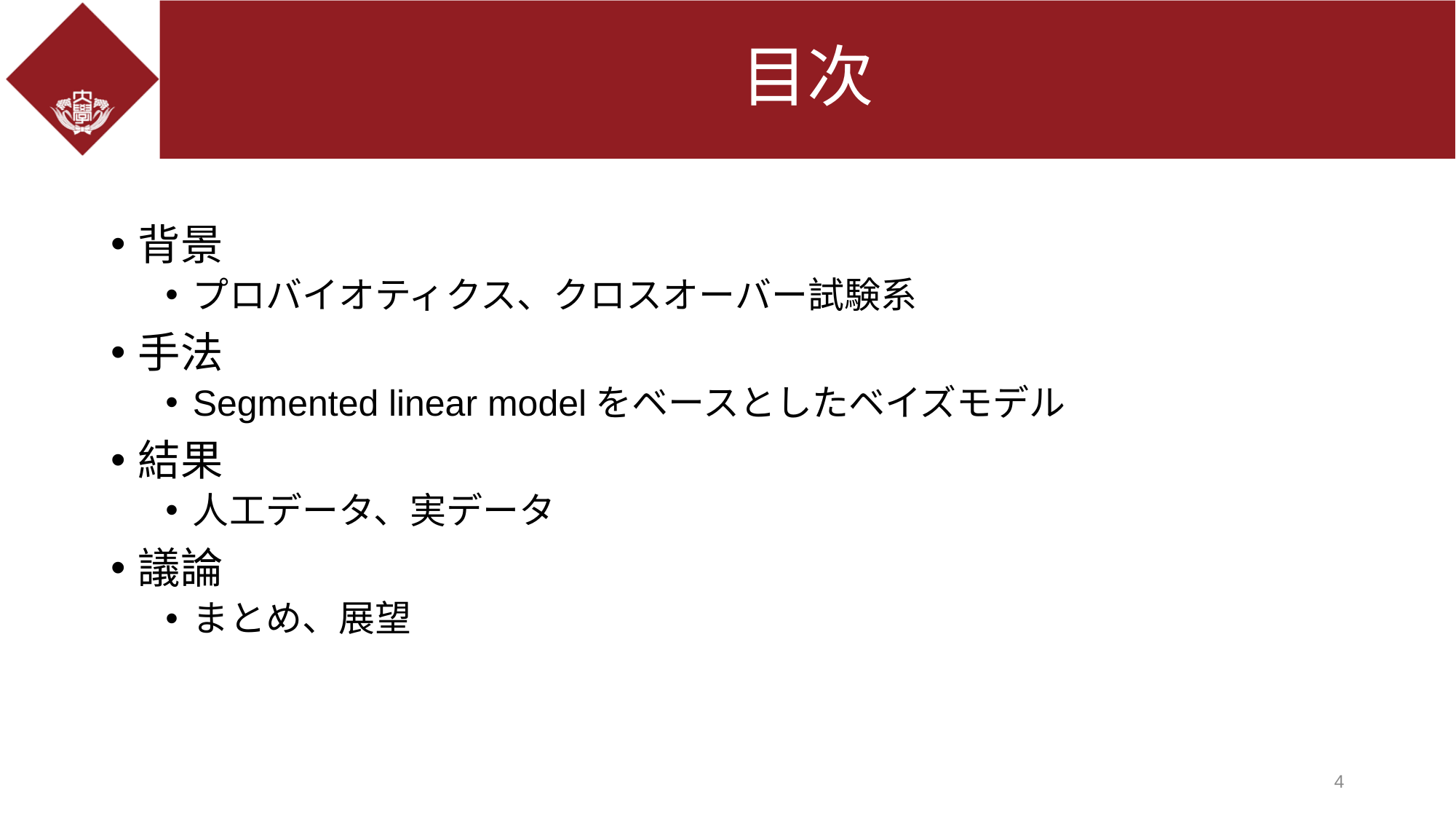

# 目次
背景
プロバイオティクス、クロスオーバー試験系
手法
Segmented linear modelをベースとしたベイズモデル
結果
人工データ、実データ
議論
まとめ、展望
4